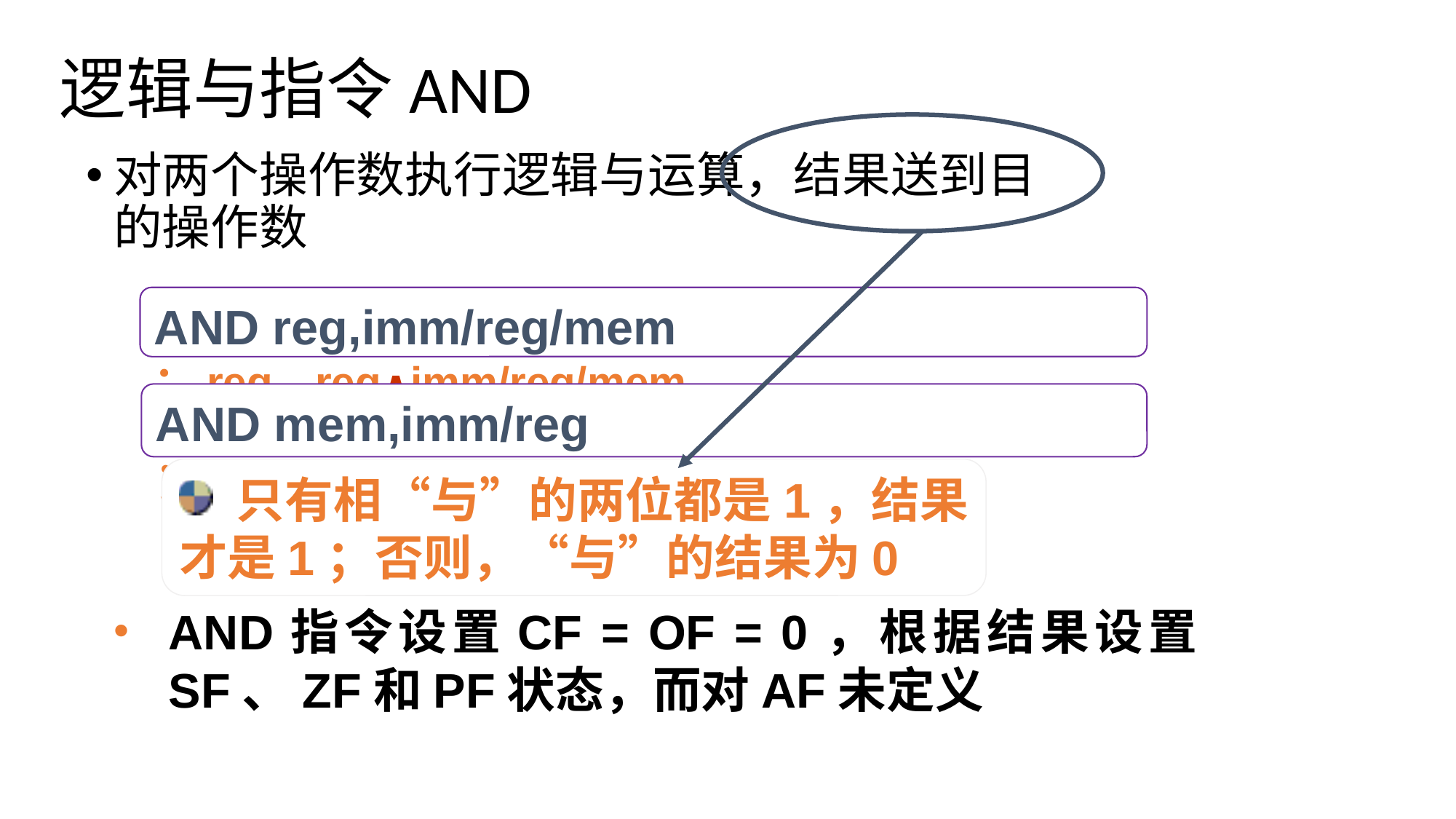

# 逻辑与指令AND

对两个操作数执行逻辑与运算，结果送到目的操作数
AND reg,imm/reg/mem	；reg←reg∧imm/reg/mem
AND mem,imm/reg	；mem←mem∧imm/reg
 只有相“与”的两位都是1，结果才是1；否则，“与”的结果为0
AND指令设置CF = OF = 0，根据结果设置SF、ZF和PF状态，而对AF未定义